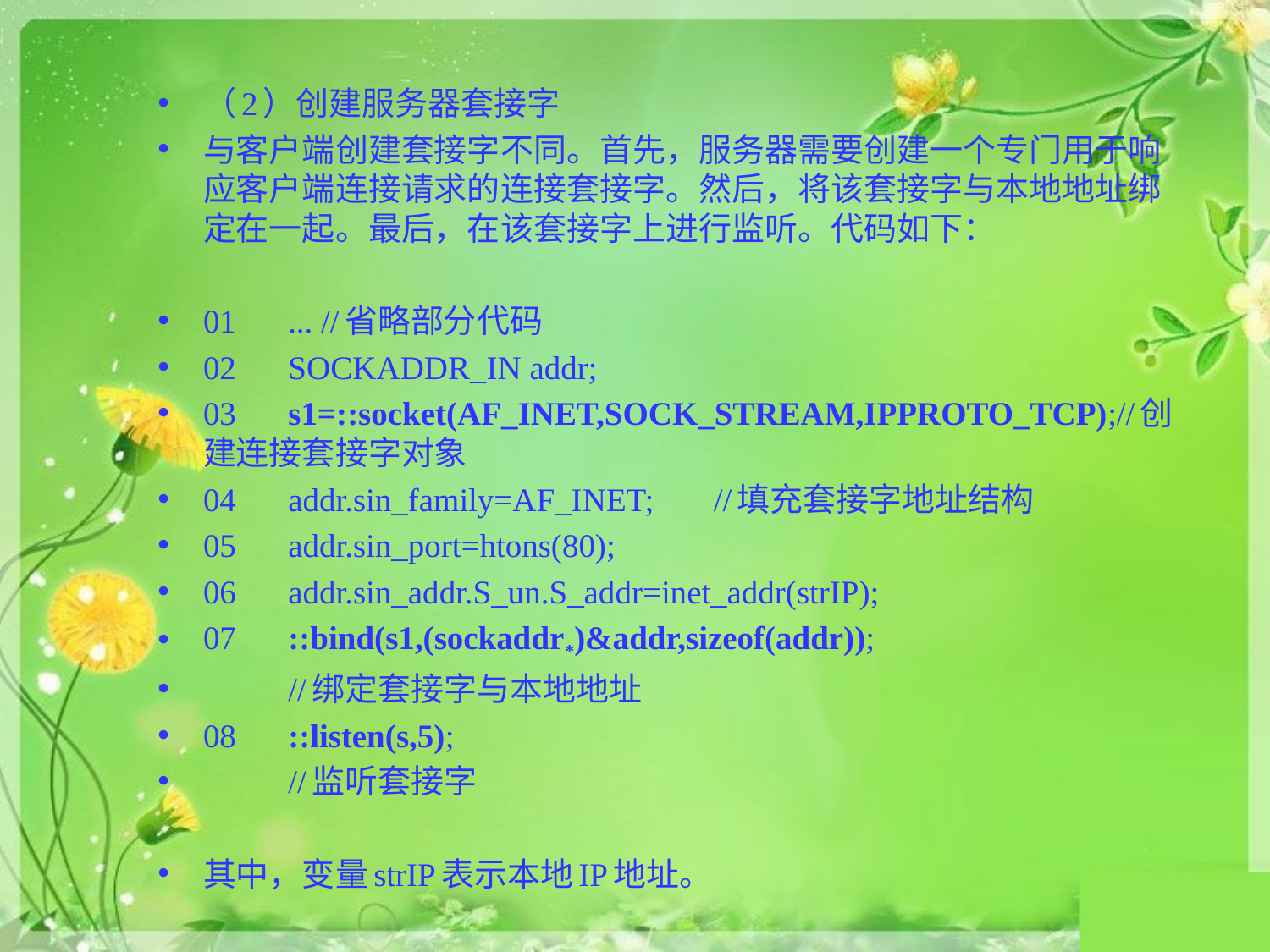

#
（2）创建服务器套接字
与客户端创建套接字不同。首先，服务器需要创建一个专门用于响应客户端连接请求的连接套接字。然后，将该套接字与本地地址绑定在一起。最后，在该套接字上进行监听。代码如下：

01	... //省略部分代码
02	SOCKADDR_IN addr;
03	s1=::socket(AF_INET,SOCK_STREAM,IPPROTO_TCP);//创建连接套接字对象
04	addr.sin_family=AF_INET;						//填充套接字地址结构
05	addr.sin_port=htons(80);
06	addr.sin_addr.S_un.S_addr=inet_addr(strIP);
07	::bind(s1,(sockaddr*)&addr,sizeof(addr));
	//绑定套接字与本地地址
08	::listen(s,5);
	//监听套接字

其中，变量strIP表示本地IP地址。